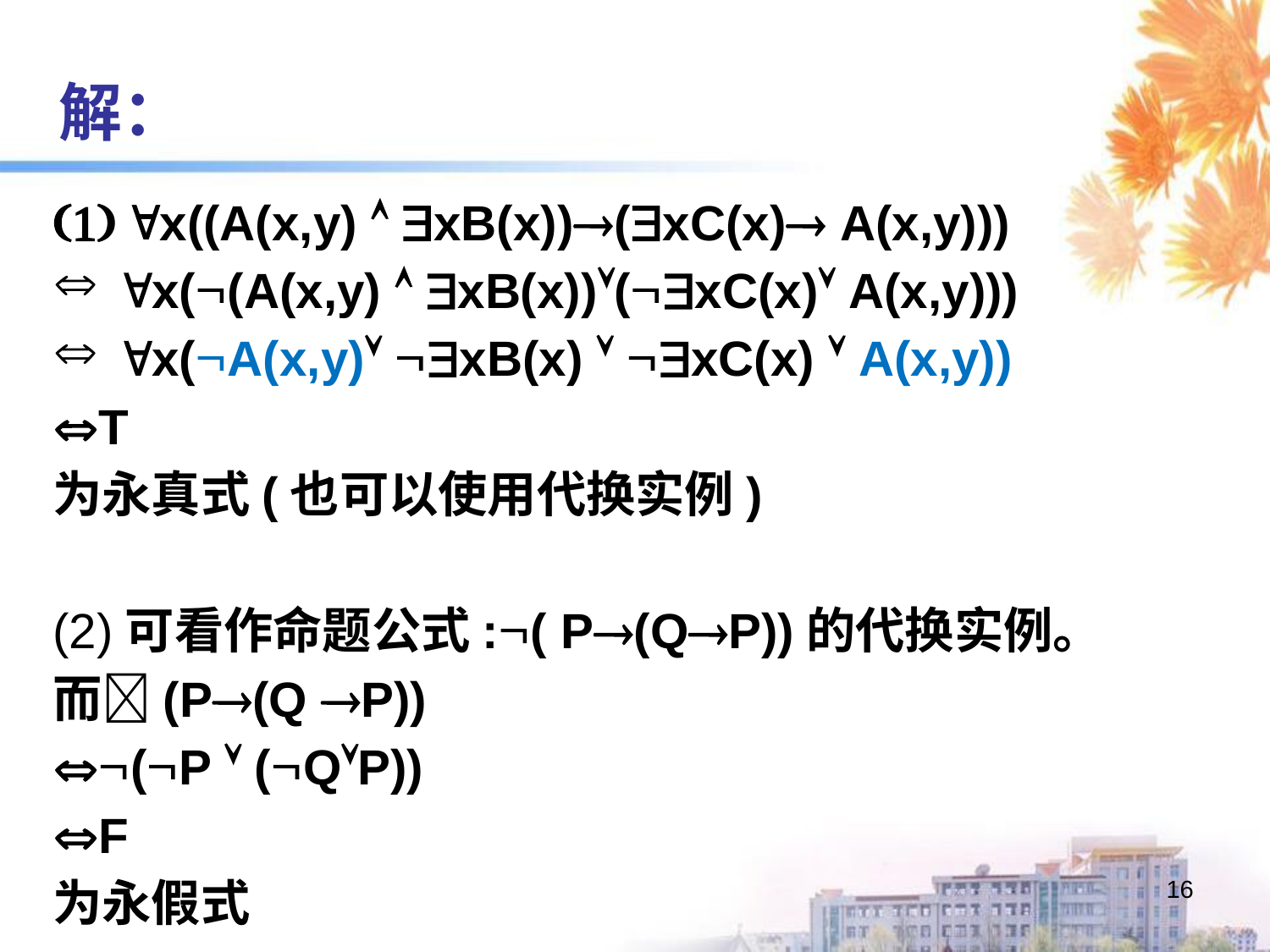

解：
∀x((A(x,y) ∧ ∃xB(x))→(∃xC(x)→ A(x,y)))
∀x(¬(A(x,y) ∧ ∃xB(x))∨(¬∃xC(x)∨ A(x,y)))
∀x(¬A(x,y)∨ ¬∃xB(x) ∨ ¬∃xC(x) ∨ A(x,y))
⇔T
为永真式(也可以使用代换实例)

(2)可看作命题公式:¬( P→(Q→P))的代换实例。
而¬(P→(Q →P))
⇔¬(¬P ∨ (¬Q∨P))
⇔F
为永假式

16